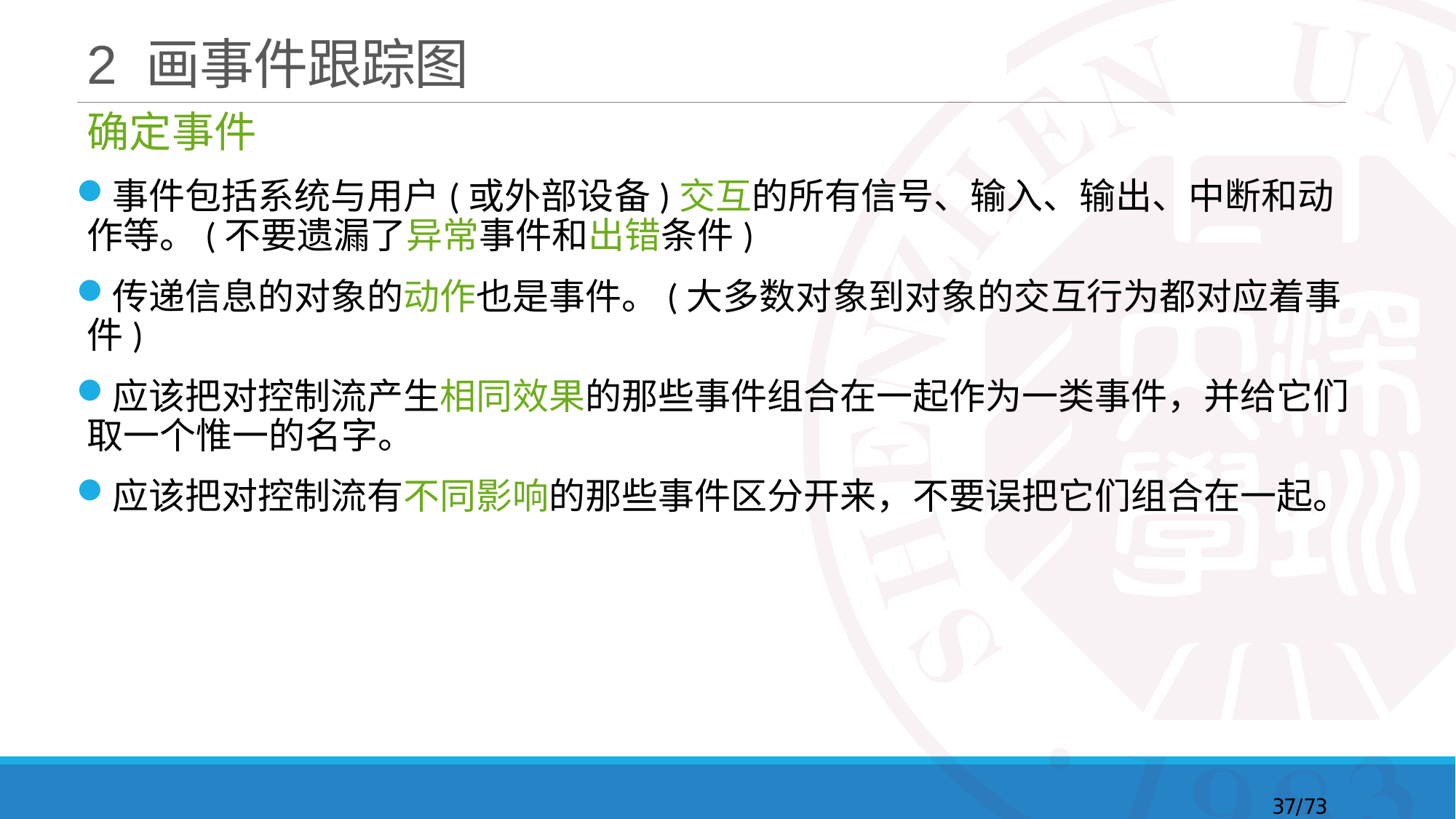

# 2 画事件跟踪图
确定事件
事件包括系统与用户(或外部设备)交互的所有信号、输入、输出、中断和动作等。(不要遗漏了异常事件和出错条件)
传递信息的对象的动作也是事件。(大多数对象到对象的交互行为都对应着事件)
应该把对控制流产生相同效果的那些事件组合在一起作为一类事件，并给它们取一个惟一的名字。
应该把对控制流有不同影响的那些事件区分开来，不要误把它们组合在一起。

37/73